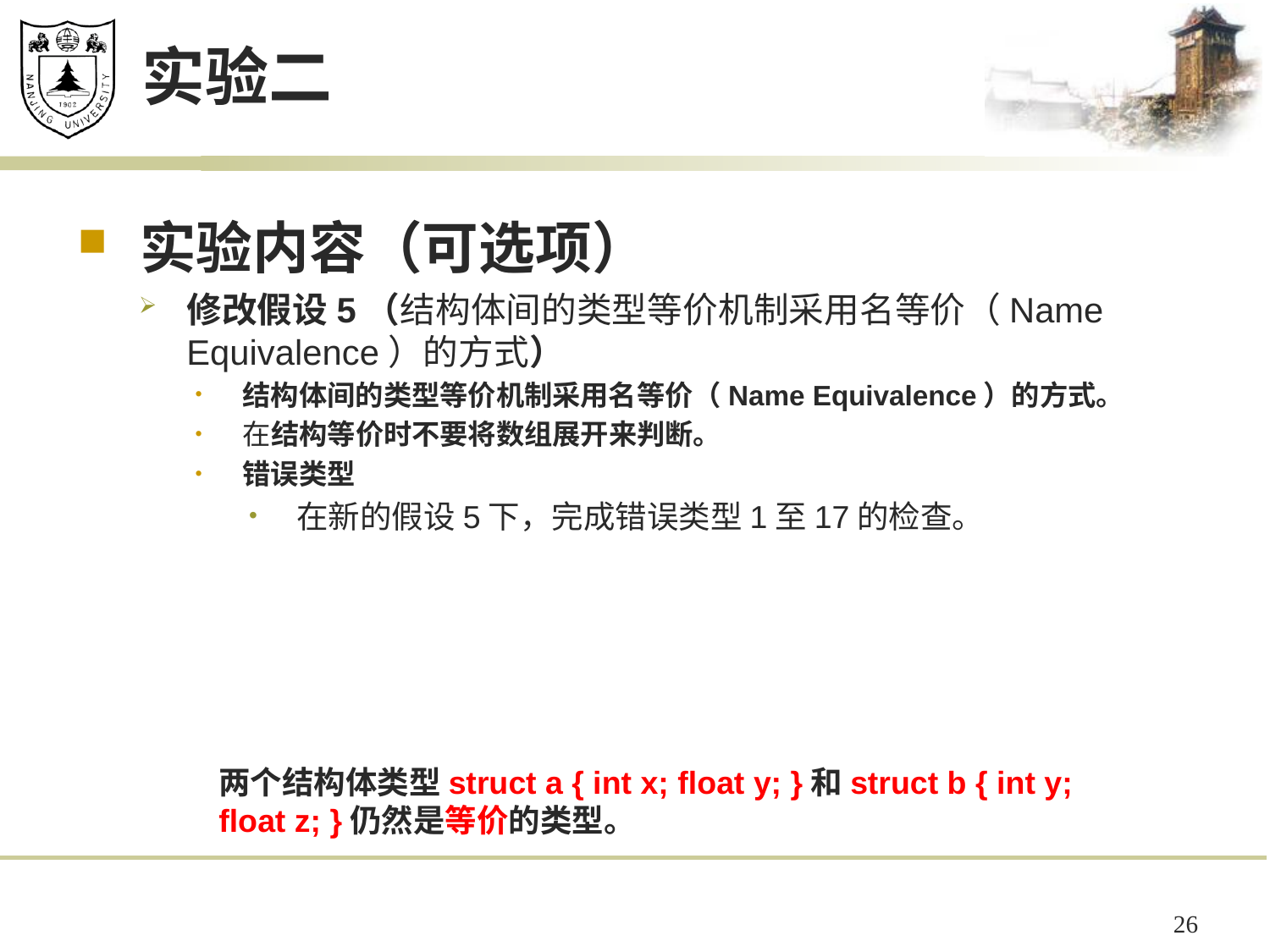

# 实验二
实验内容（可选项）
修改假设5（结构体间的类型等价机制采用名等价（Name Equivalence）的方式）
结构体间的类型等价机制采用名等价（Name Equivalence）的方式。
在结构等价时不要将数组展开来判断。
错误类型
在新的假设5下，完成错误类型1至17的检查。
两个结构体类型struct a { int x; float y; }和struct b { int y; float z; }仍然是等价的类型。